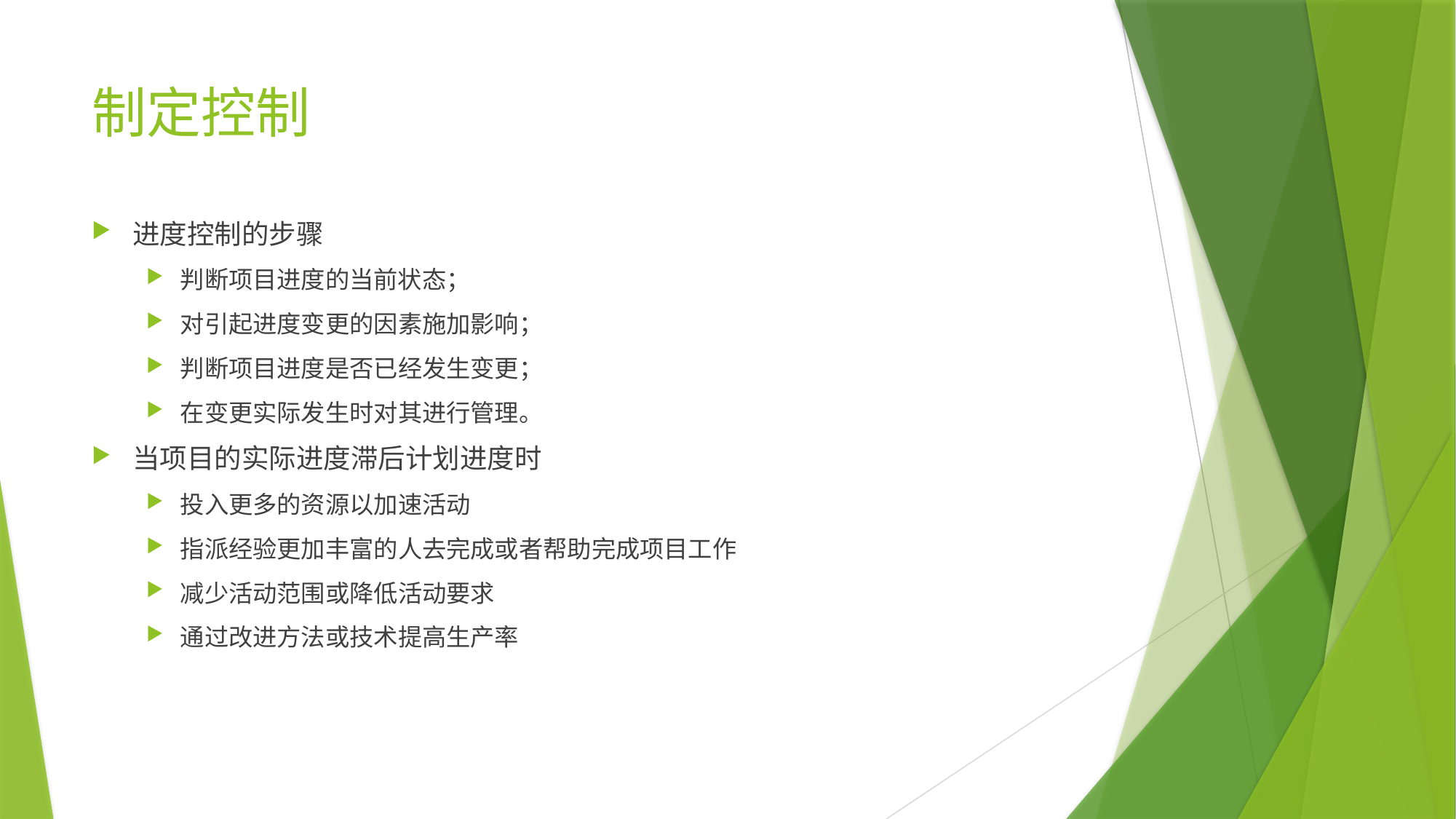

# 制定控制
进度控制的步骤
判断项目进度的当前状态；
对引起进度变更的因素施加影响；
判断项目进度是否已经发生变更；
在变更实际发生时对其进行管理。
当项目的实际进度滞后计划进度时
投入更多的资源以加速活动
指派经验更加丰富的人去完成或者帮助完成项目工作
减少活动范围或降低活动要求
通过改进方法或技术提高生产率